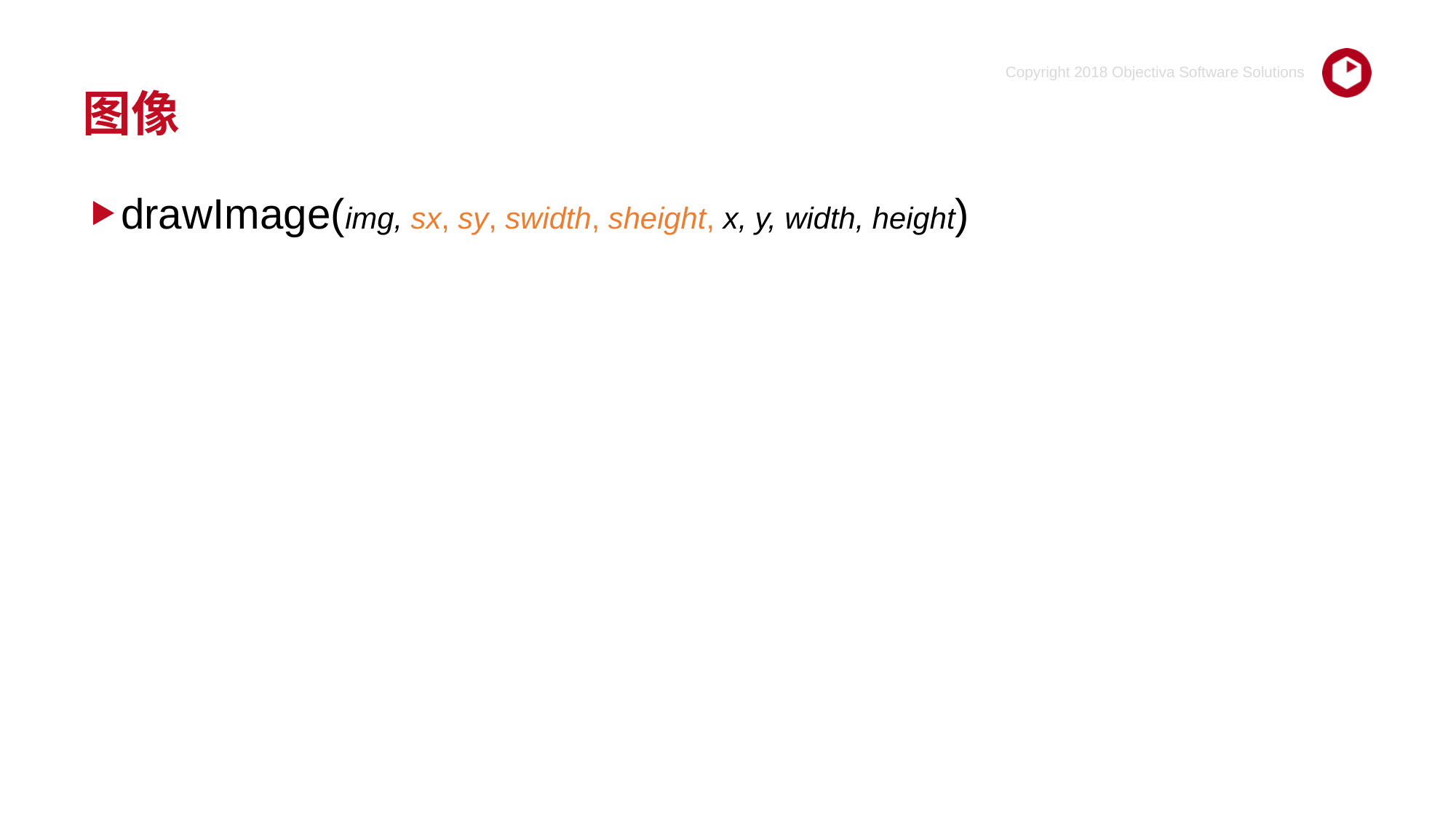

# 图像
drawImage(img, sx, sy, swidth, sheight, x, y, width, height)